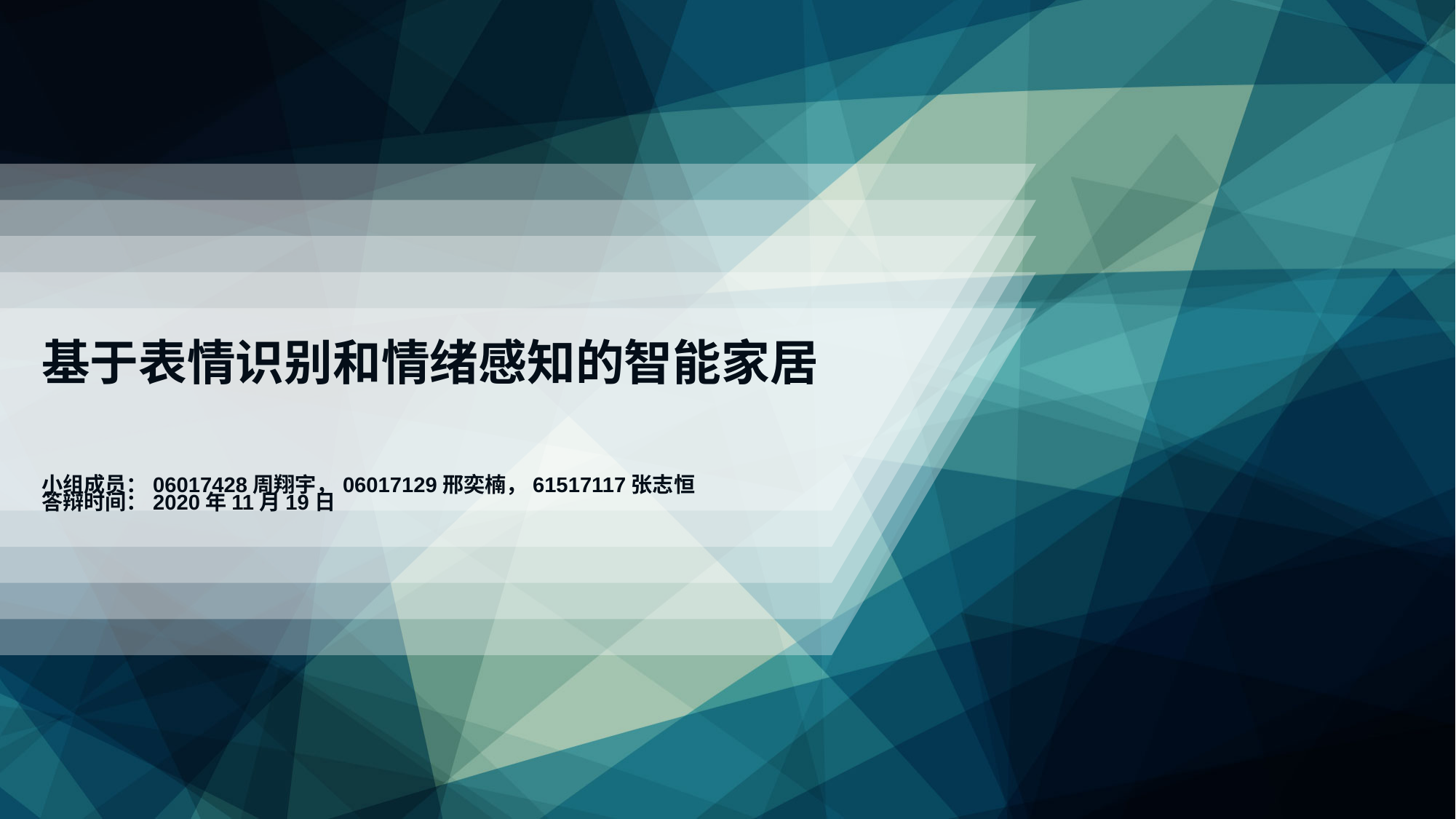

基于表情识别和情绪感知的智能家居

小组成员：06017428周翔宇，06017129邢奕楠，61517117张志恒
答辩时间：2020年11月19日